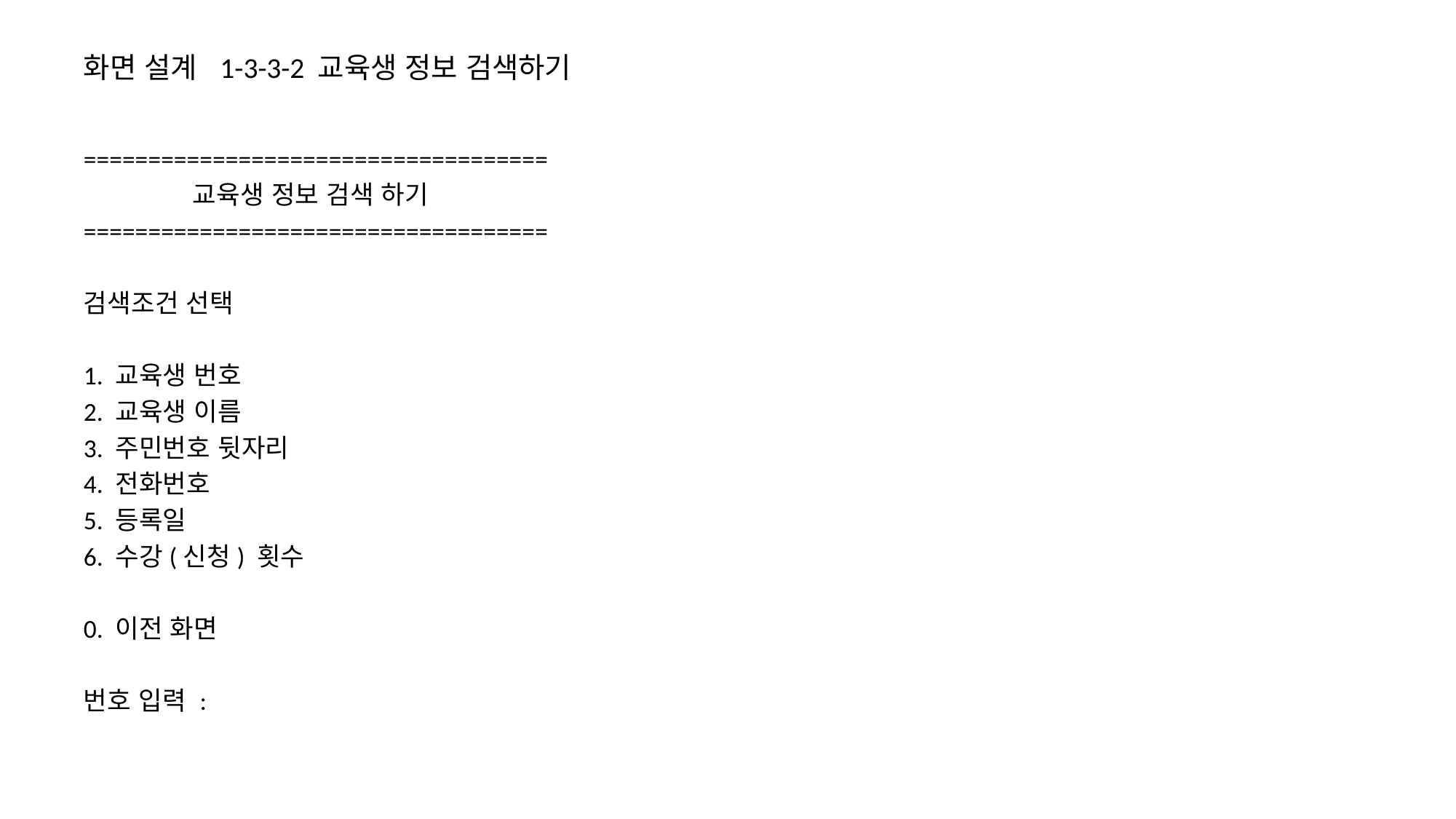

# 화면 설계  1-3-3-2 교육생 정보 검색하기

====================================
       	교육생 정보 검색 하기
====================================

검색조건 선택

1. 교육생 번호
2. 교육생 이름
3. 주민번호 뒷자리
4. 전화번호
5. 등록일
6. 수강(신청) 횟수

0. 이전 화면

번호 입력 :